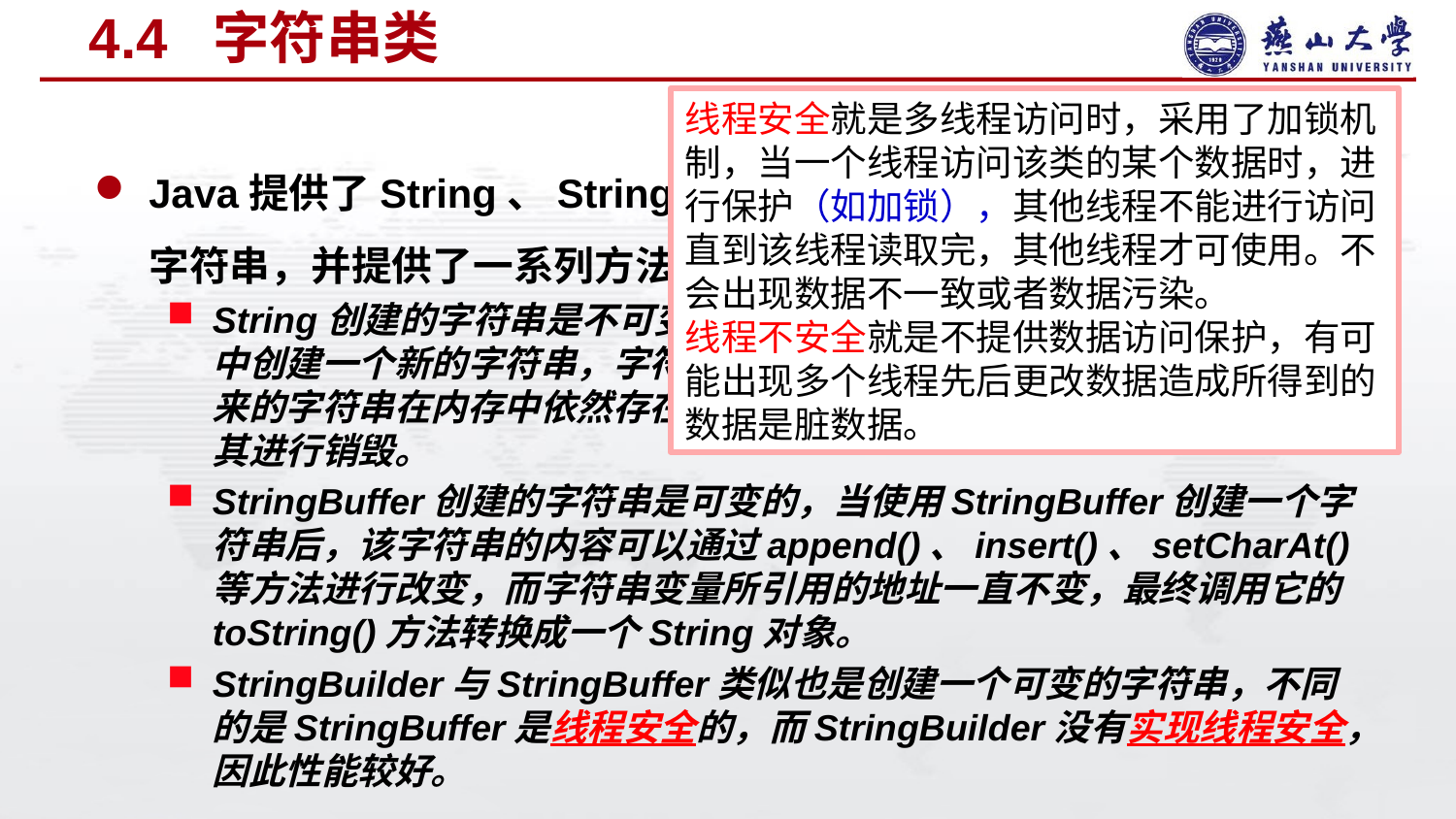

# 4.4  字符串类
线程安全就是多线程访问时，采用了加锁机制，当一个线程访问该类的某个数据时，进行保护（如加锁），其他线程不能进行访问直到该线程读取完，其他线程才可使用。不会出现数据不一致或者数据污染。
线程不安全就是不提供数据访问保护，有可能出现多个线程先后更改数据造成所得到的数据是脏数据。
Java提供了String、StringBuffer和StringBuilder三个类来封装字符串，并提供了一系列方法来操作字符串对象，三者区别如下：
String创建的字符串是不可变的，如果改变字符串变量的值，是在内存中创建一个新的字符串，字符串变量将引用新创建的字符串地址，而原来的字符串在内存中依然存在且内容不变，直至Java的垃圾回收系统对其进行销毁。
StringBuffer创建的字符串是可变的，当使用StringBuffer创建一个字符串后，该字符串的内容可以通过append()、insert()、setCharAt()等方法进行改变，而字符串变量所引用的地址一直不变，最终调用它的toString()方法转换成一个String对象。
StringBuilder与StringBuffer类似也是创建一个可变的字符串，不同的是StringBuffer是线程安全的，而StringBuilder没有实现线程安全，因此性能较好。